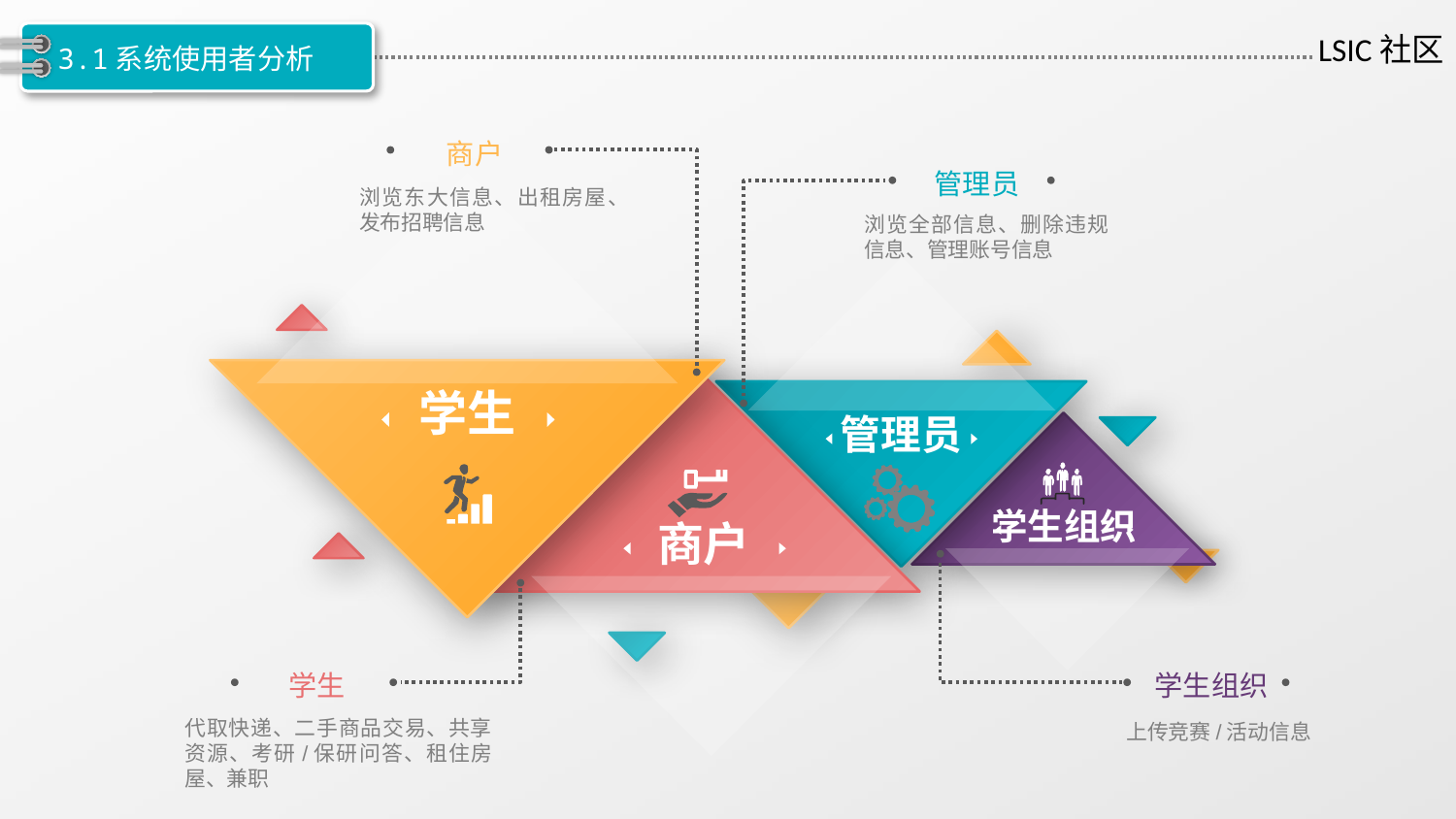

3.1系统使用者分析
商户
浏览东大信息、出租房屋、发布招聘信息

管理员
浏览全部信息、删除违规信息、管理账号信息

学生

管理员

学生组织
商户

学生组织
上传竞赛/活动信息
学生
代取快递、二手商品交易、共享资源、考研/保研问答、租住房屋、兼职